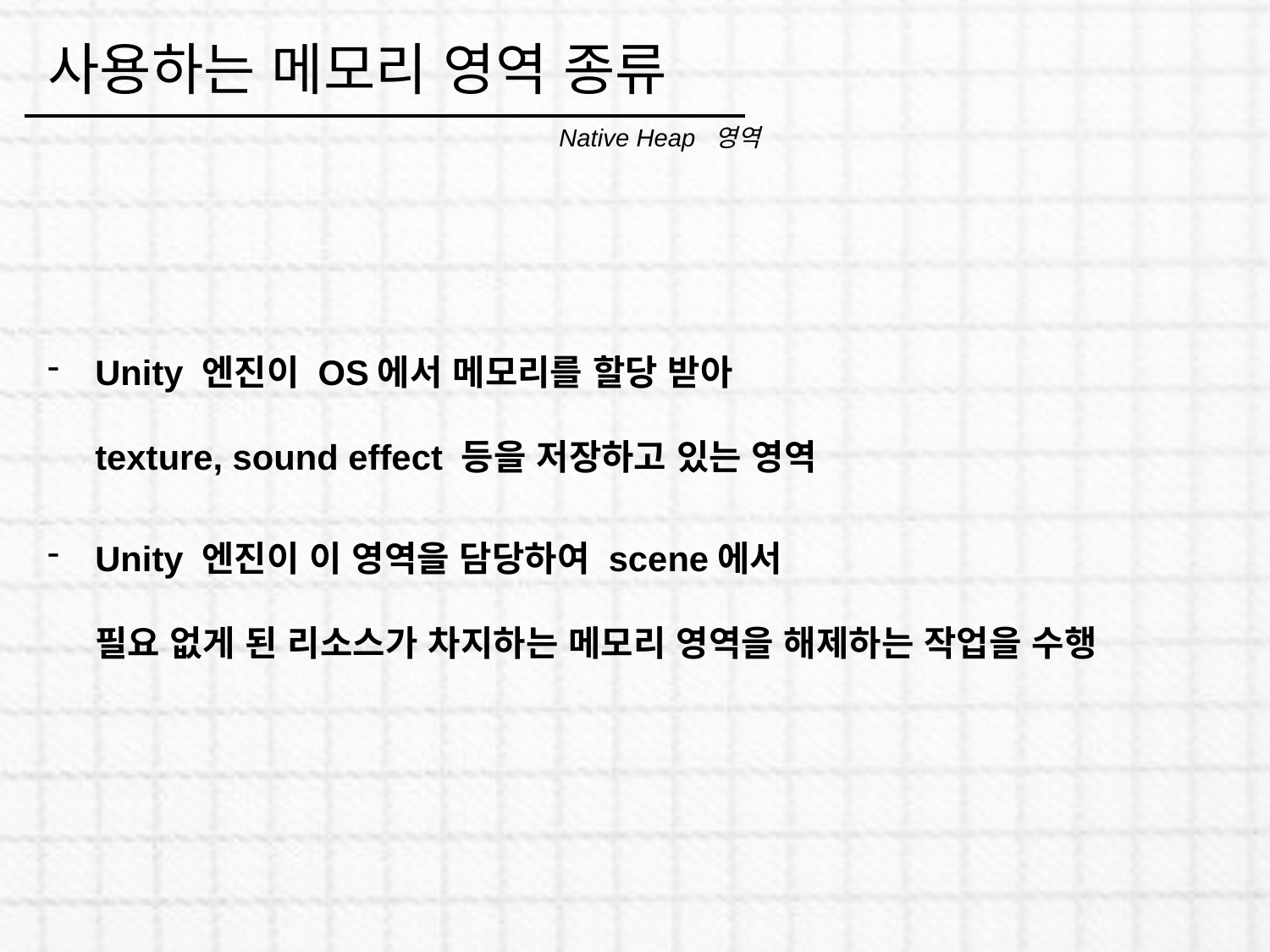

사용하는 메모리 영역 종류
Native Heap  영역
Unity 엔진이 OS에서 메모리를 할당 받아
texture, sound effect 등을 저장하고 있는 영역

Unity 엔진이 이 영역을 담당하여 scene에서
필요 없게 된 리소스가 차지하는 메모리 영역을 해제하는 작업을 수행